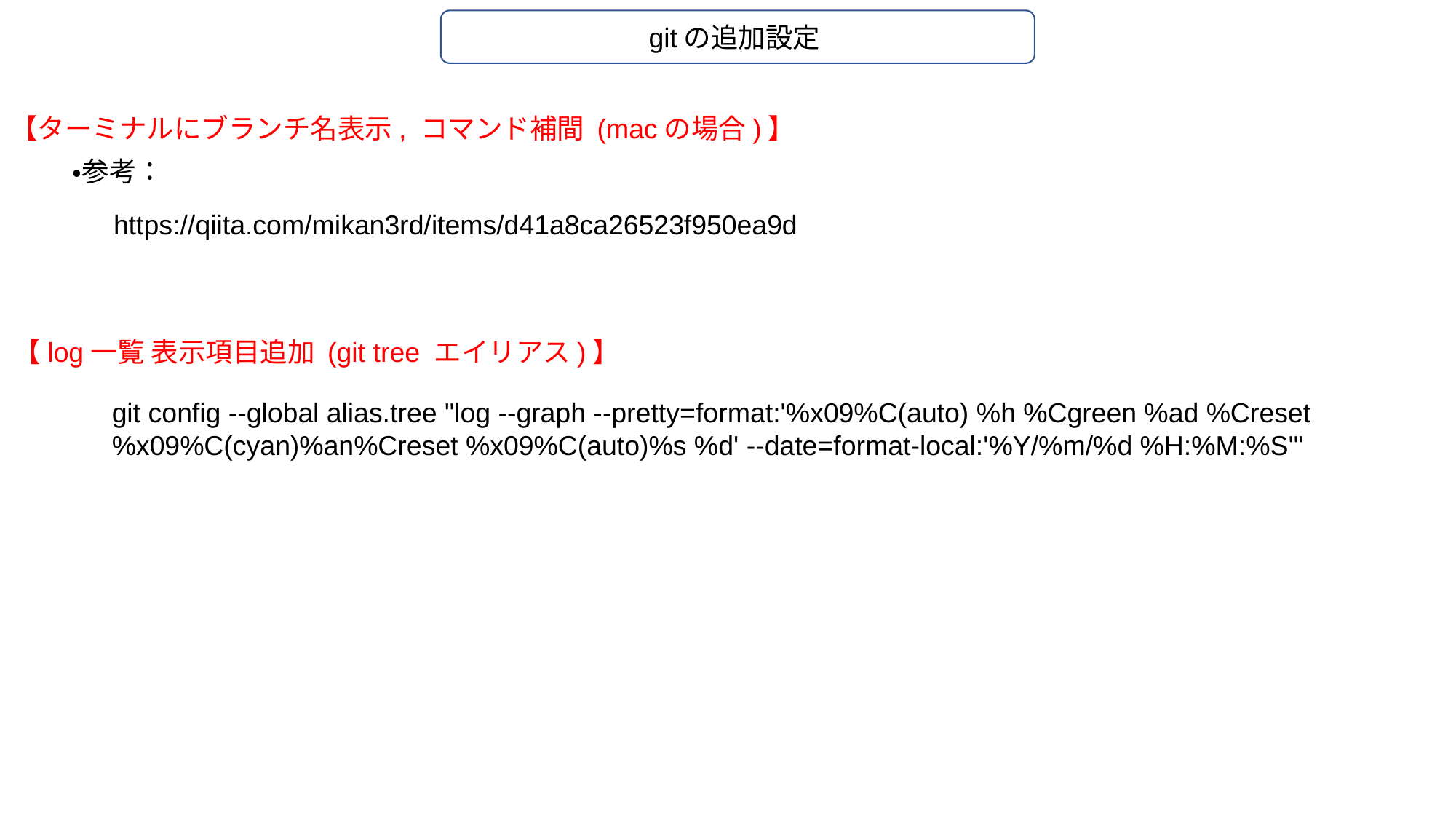

gitの追加設定
【ターミナルにブランチ名表示, コマンド補間 (macの場合)】
・参考：
https://qiita.com/mikan3rd/items/d41a8ca26523f950ea9d
【log一覧 表示項目追加 (git tree エイリアス)】
git config --global alias.tree "log --graph --pretty=format:'%x09%C(auto) %h %Cgreen %ad %Creset%x09%C(cyan)%an%Creset %x09%C(auto)%s %d' --date=format-local:'%Y/%m/%d %H:%M:%S'"